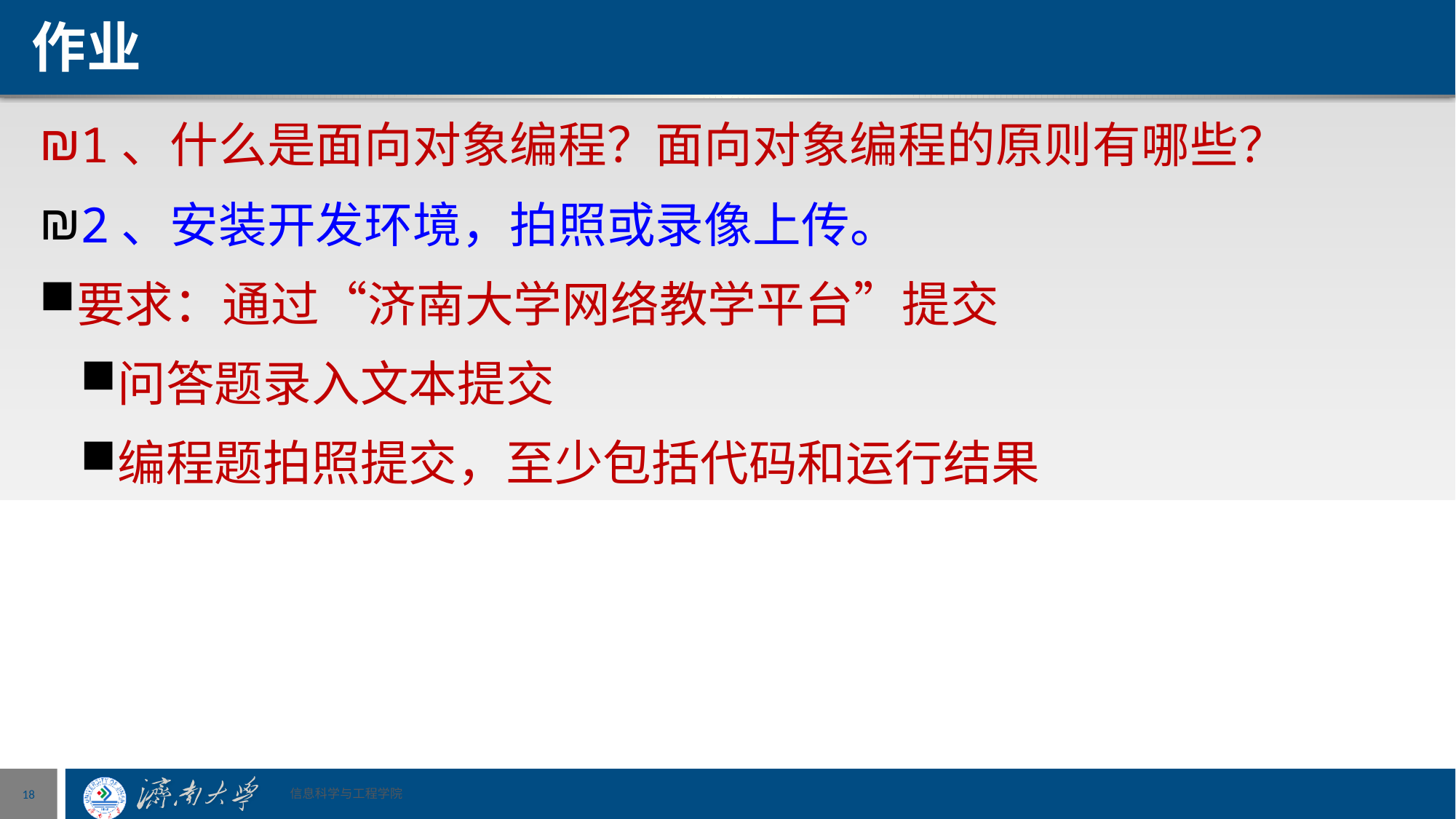

# 作业
1、什么是面向对象编程？面向对象编程的原则有哪些？
2、安装开发环境，拍照或录像上传。
要求：通过“济南大学网络教学平台”提交
问答题录入文本提交
编程题拍照提交，至少包括代码和运行结果